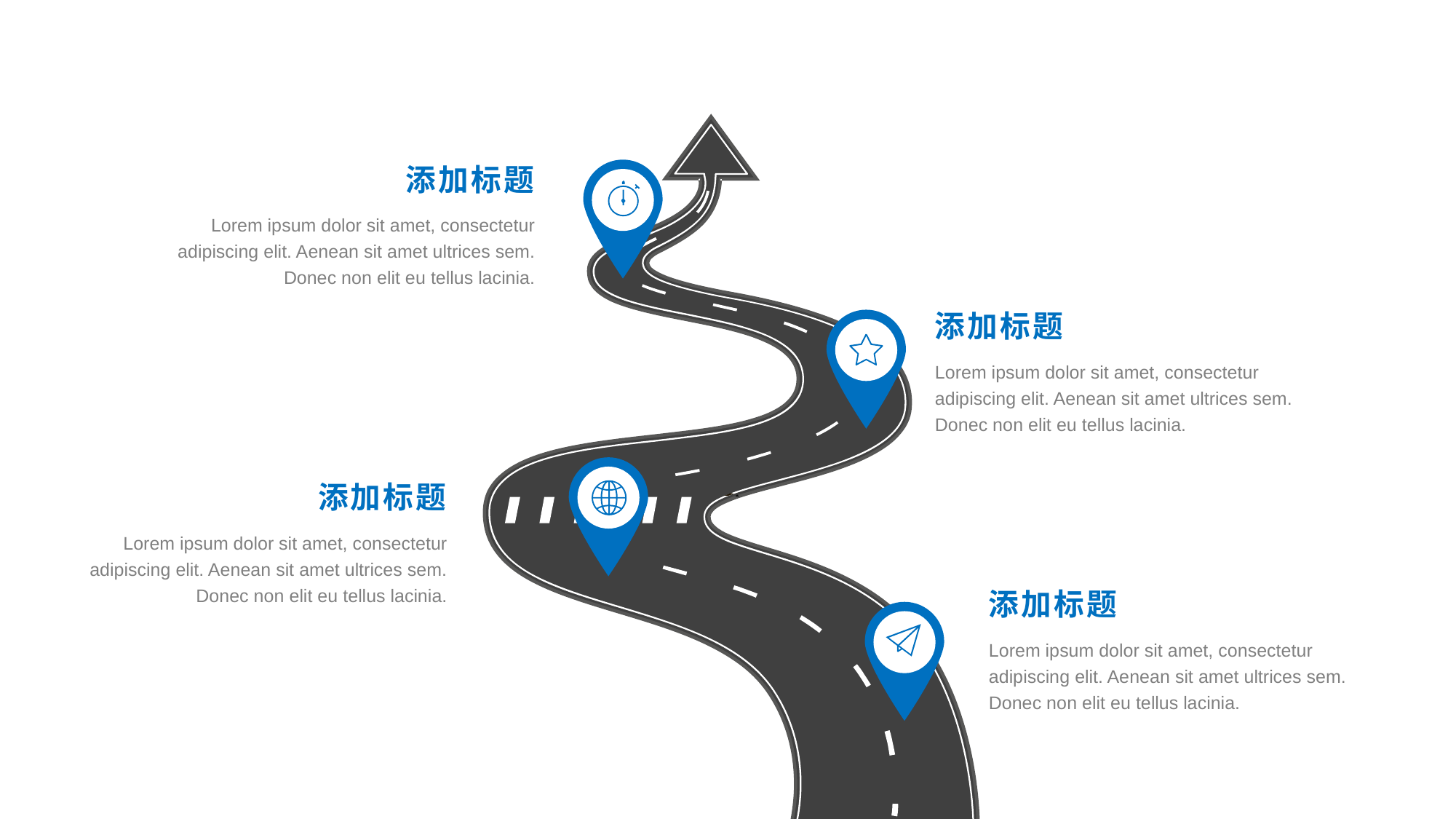

添加标题
Lorem ipsum dolor sit amet, consectetur adipiscing elit. Aenean sit amet ultrices sem. Donec non elit eu tellus lacinia.

e7d195523061f1c0dc554706afe4c72a60a25314cbaece805811E654B44695D34D35691164BB3D154CCFD5D798F6FEAD99EAA8F1ADC3D4AFA5BC9ED0BB3A4B45073A038AC38E89AB54D31AA59602B9F1BFF2630C21895285717EFBFE4EEA19C6CB9E7BE16B4DB639E8674BE5A6B461358387DB2885F62B75BDE957687828DC5B47FE0D1D37BACEEC
添加标题

Lorem ipsum dolor sit amet, consectetur adipiscing elit. Aenean sit amet ultrices sem. Donec non elit eu tellus lacinia.

添加标题
Lorem ipsum dolor sit amet, consectetur adipiscing elit. Aenean sit amet ultrices sem. Donec non elit eu tellus lacinia.

添加标题

Lorem ipsum dolor sit amet, consectetur adipiscing elit. Aenean sit amet ultrices sem. Donec non elit eu tellus lacinia.